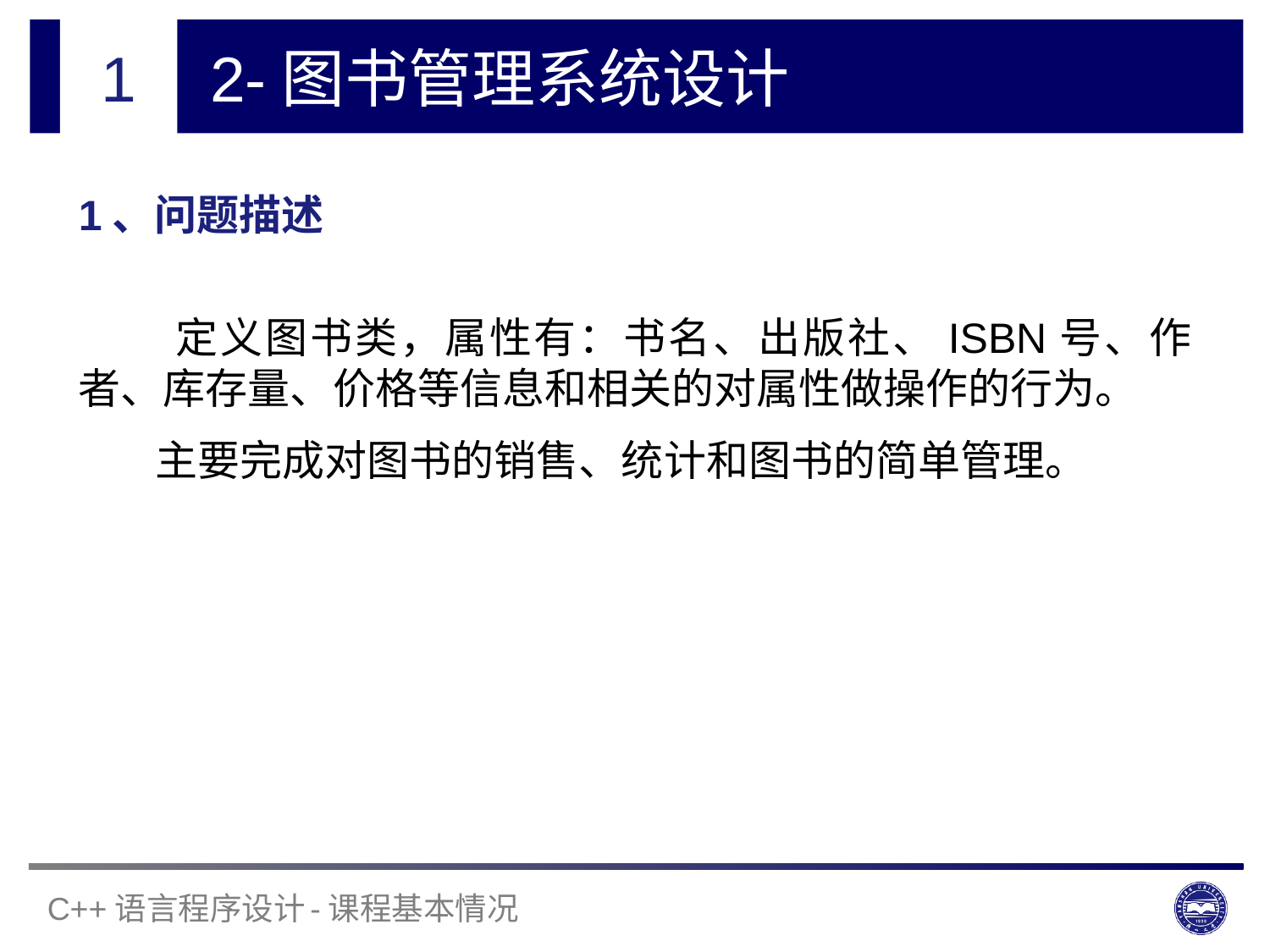

1
# 2-图书管理系统设计
1、问题描述

       定义图书类，属性有：书名、出版社、ISBN号、作者、库存量、价格等信息和相关的对属性做操作的行为。
       主要完成对图书的销售、统计和图书的简单管理。
-课程基本情况